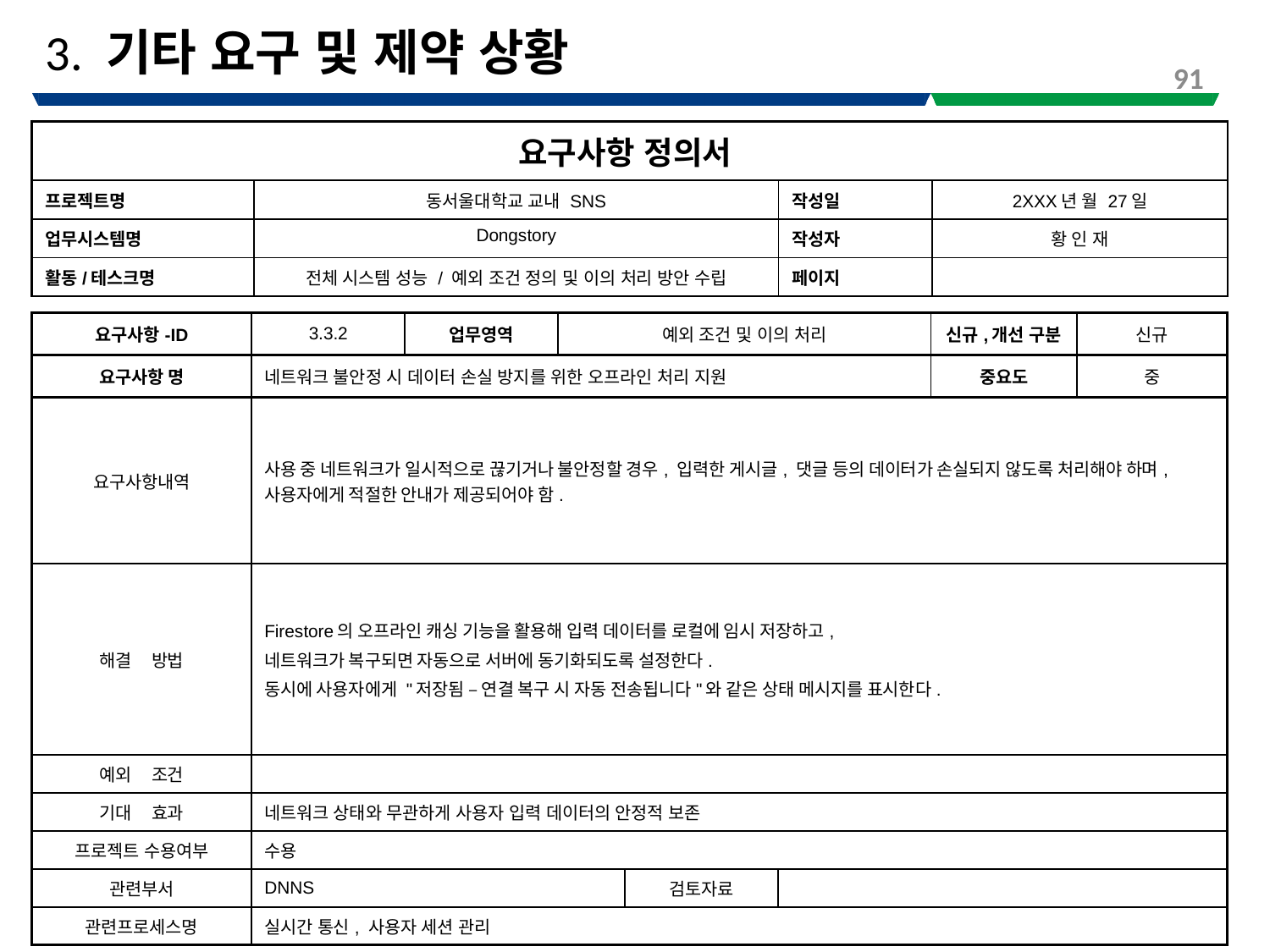

# 3. 기타 요구 및 제약 상황
91
| 요구사항 정의서 |  |  |  |
| --- | --- | --- | --- |
| 프로젝트명 | 동서울대학교 교내 SNS | 작성일 | 2XXX년 월 27일 |
| 업무시스템명 | Dongstory | 작성자 | 황 인 재 |
| 활동/테스크명 | 전체 시스템 성능 / 예외 조건 정의 및 이의 처리 방안 수립 | 페이지 |  |
| 요구사항-ID | 3.3.2 | 업무영역 | 예외 조건 및 이의 처리 |  |  | 신규,개선 구분 | 신규 |
| --- | --- | --- | --- | --- | --- | --- | --- |
| 요구사항 명 | 네트워크 불안정 시 데이터 손실 방지를 위한 오프라인 처리 지원 |  |  |  |  | 중요도 | 중 |
| 요구사항내역 | 사용 중 네트워크가 일시적으로 끊기거나 불안정할 경우, 입력한 게시글, 댓글 등의 데이터가 손실되지 않도록 처리해야 하며, 사용자에게 적절한 안내가 제공되어야 함. |  |  |  |  |  |  |
| 해결 방법 | Firestore의 오프라인 캐싱 기능을 활용해 입력 데이터를 로컬에 임시 저장하고, 네트워크가 복구되면 자동으로 서버에 동기화되도록 설정한다. 동시에 사용자에게 "저장됨 – 연결 복구 시 자동 전송됩니다"와 같은 상태 메시지를 표시한다. |  |  |  |  |  |  |
| 예외 조건 |  |  |  |  |  |  |  |
| 기대 효과 | 네트워크 상태와 무관하게 사용자 입력 데이터의 안정적 보존 |  |  |  |  |  |  |
| 프로젝트 수용여부 | 수용 |  |  |  |  |  |  |
| 관련부서 | DNNS |  |  | 검토자료 |  |  |  |
| 관련프로세스명 | 실시간 통신, 사용자 세션 관리 |  |  |  |  |  |  |